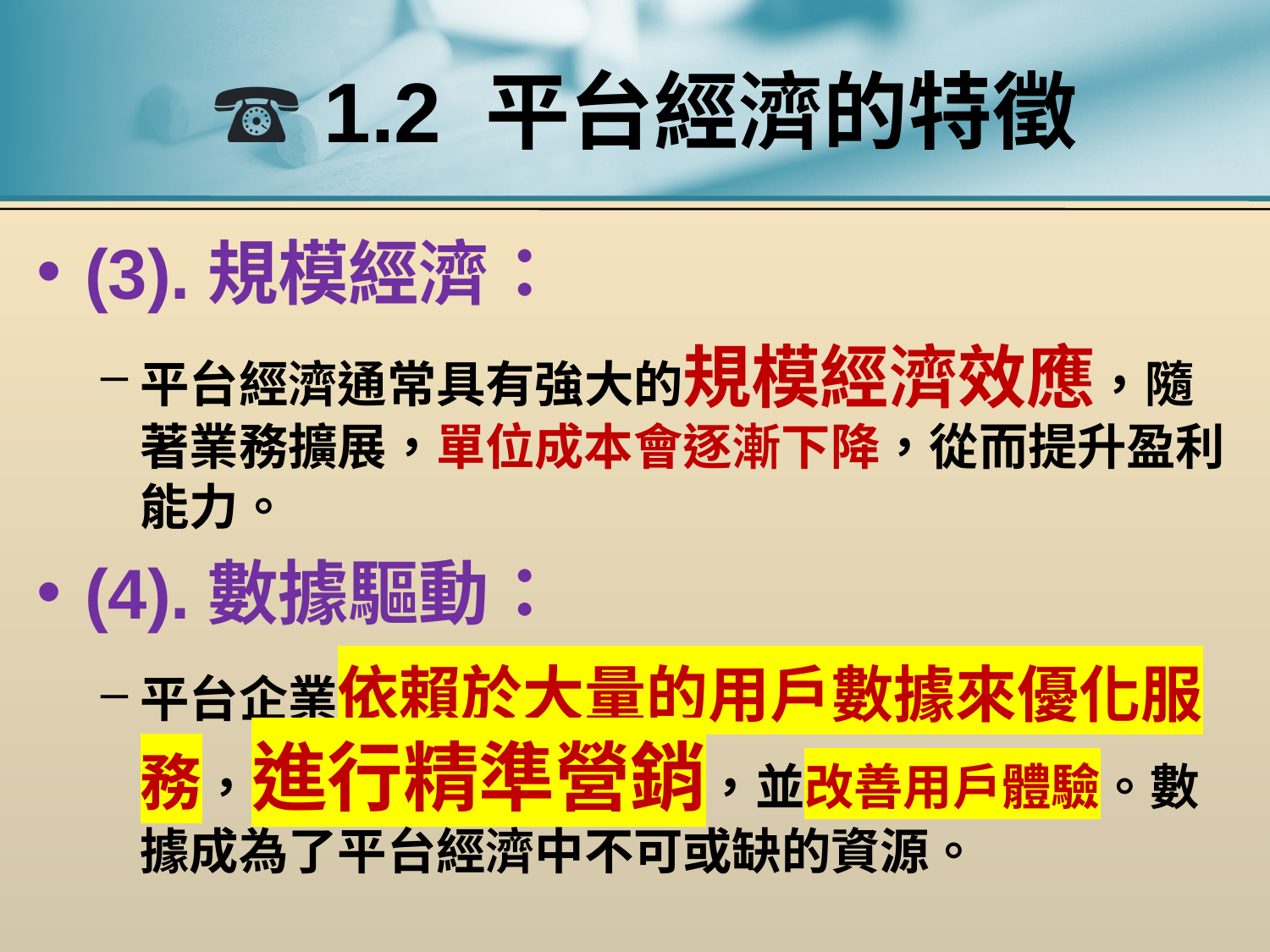

# ☎ 1.2 平台經濟的特徵
(3).規模經濟：
平台經濟通常具有強大的規模經濟效應，隨著業務擴展，單位成本會逐漸下降，從而提升盈利能力。
(4).數據驅動：
平台企業依賴於大量的用戶數據來優化服務，進行精準營銷，並改善用戶體驗。數據成為了平台經濟中不可或缺的資源。